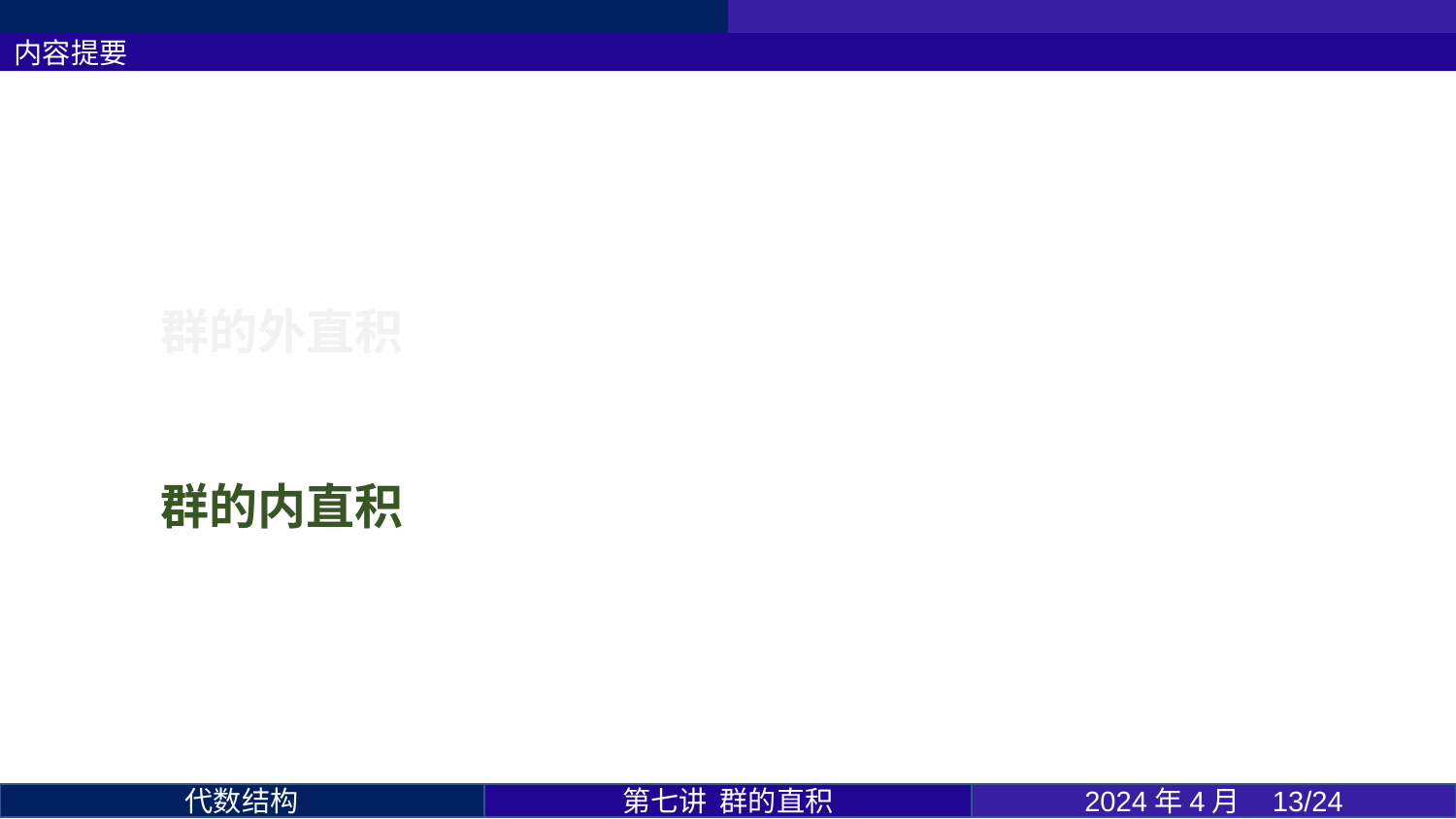

内容提要
群的外直积

群的内直积
第七讲  群的直积
2024年4月    13/24
代数结构